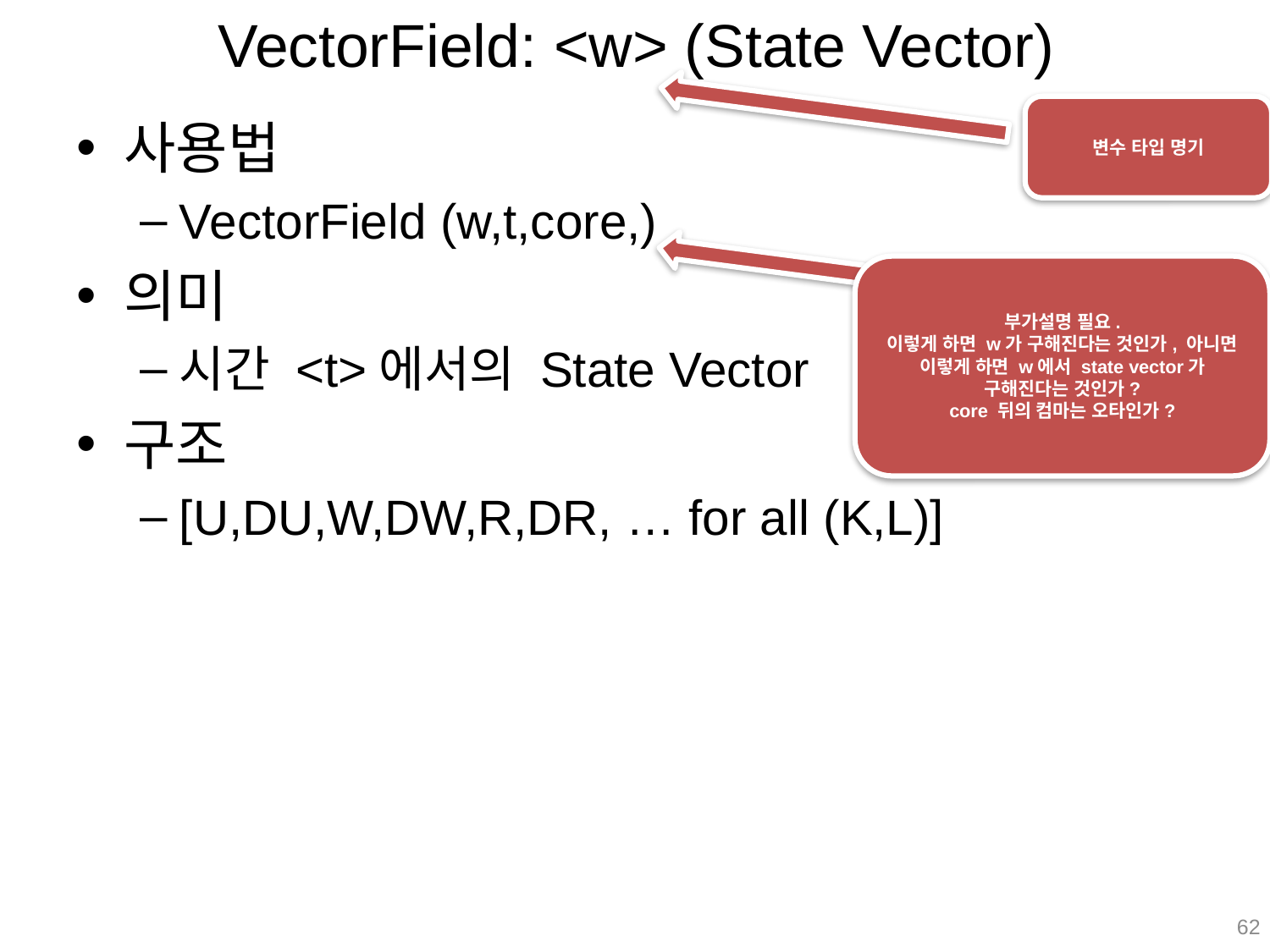

# VectorField: <w> (State Vector)

변수 타입 명기
사용법
VectorField (w,t,core,)
의미
시간 <t>에서의 State Vector
구조
[U,DU,W,DW,R,DR, … for all (K,L)]

부가설명 필요.
이렇게 하면 w가 구해진다는 것인가, 아니면 이렇게 하면 w에서 state vector가 구해진다는 것인가?
core 뒤의 컴마는 오타인가?
62